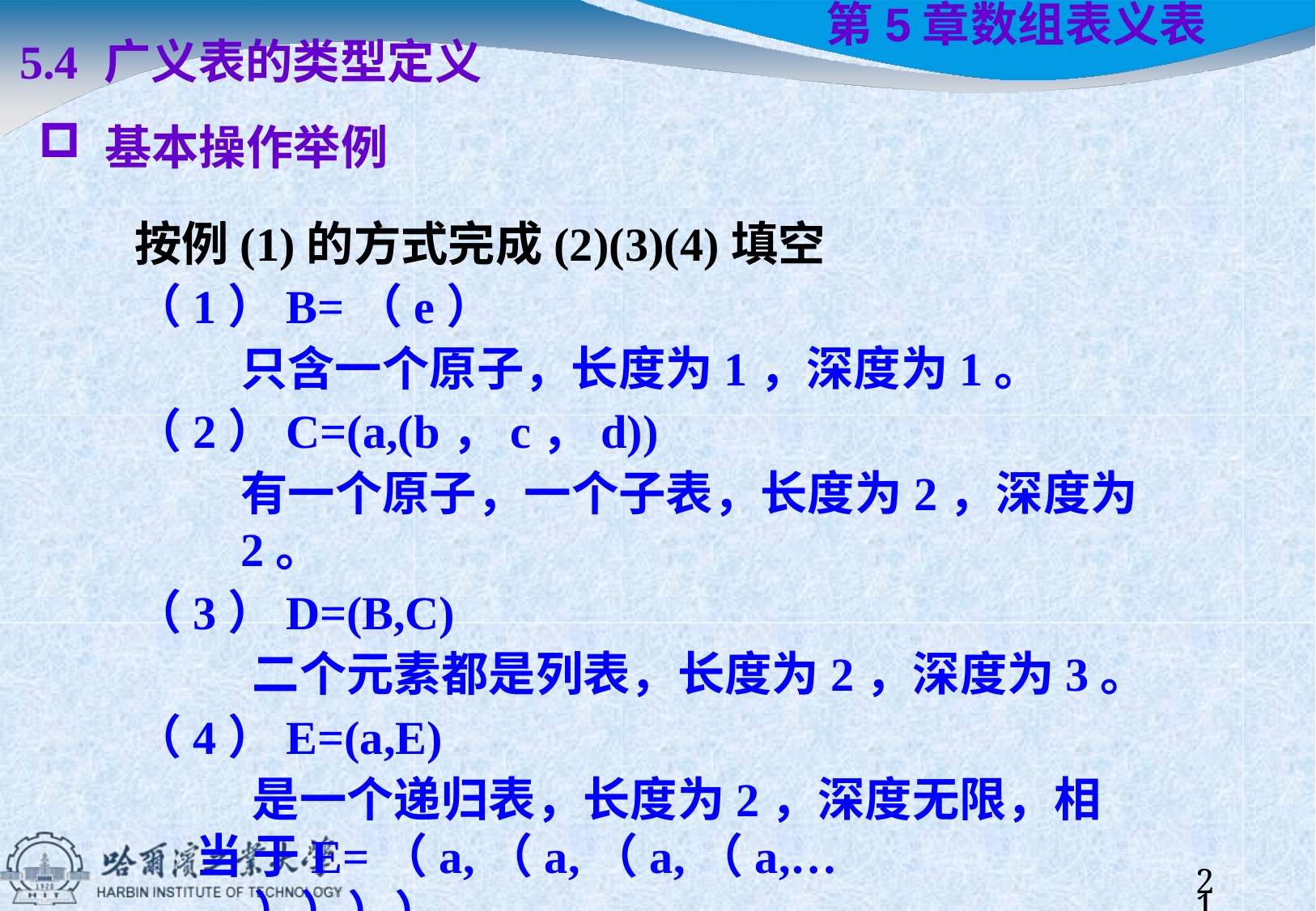

5.4	广义表的类型定义
基本操作举例
按例(1)的方式完成(2)(3)(4)填空
（1）B=（e）
只含一个原子，长度为1，深度为1。
（2）C=(a,(b，c，d))
有一个原子，一个子表，长度为2，深度为2。
（3）D=(B,C)
二个元素都是列表，长度为2，深度为3。
（4）E=(a,E)
是一个递归表，长度为2，深度无限，相当 于E=（a,（a,（a,（a,……））））。
# 第5章	数组表义表
21